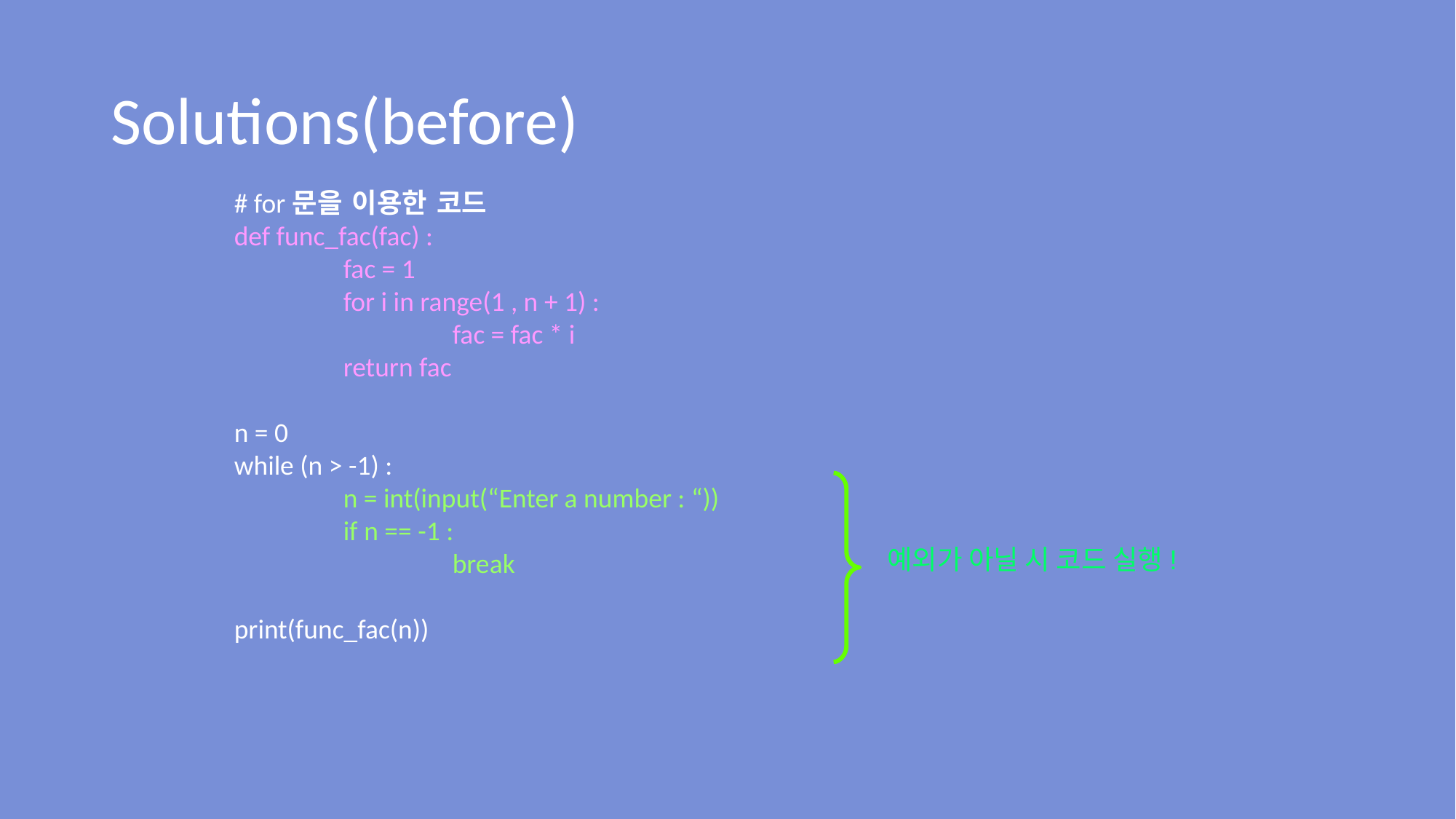

Solutions(before)
# for문을 이용한 코드
def func_fac(fac) :
	fac = 1
	for i in range(1 , n + 1) :
		fac = fac * i
	return fac

n = 0
while (n > -1) :
	n = int(input(“Enter a number : “))
	if n == -1 :
		break

print(func_fac(n))

예외가 아닐 시 코드 실행!